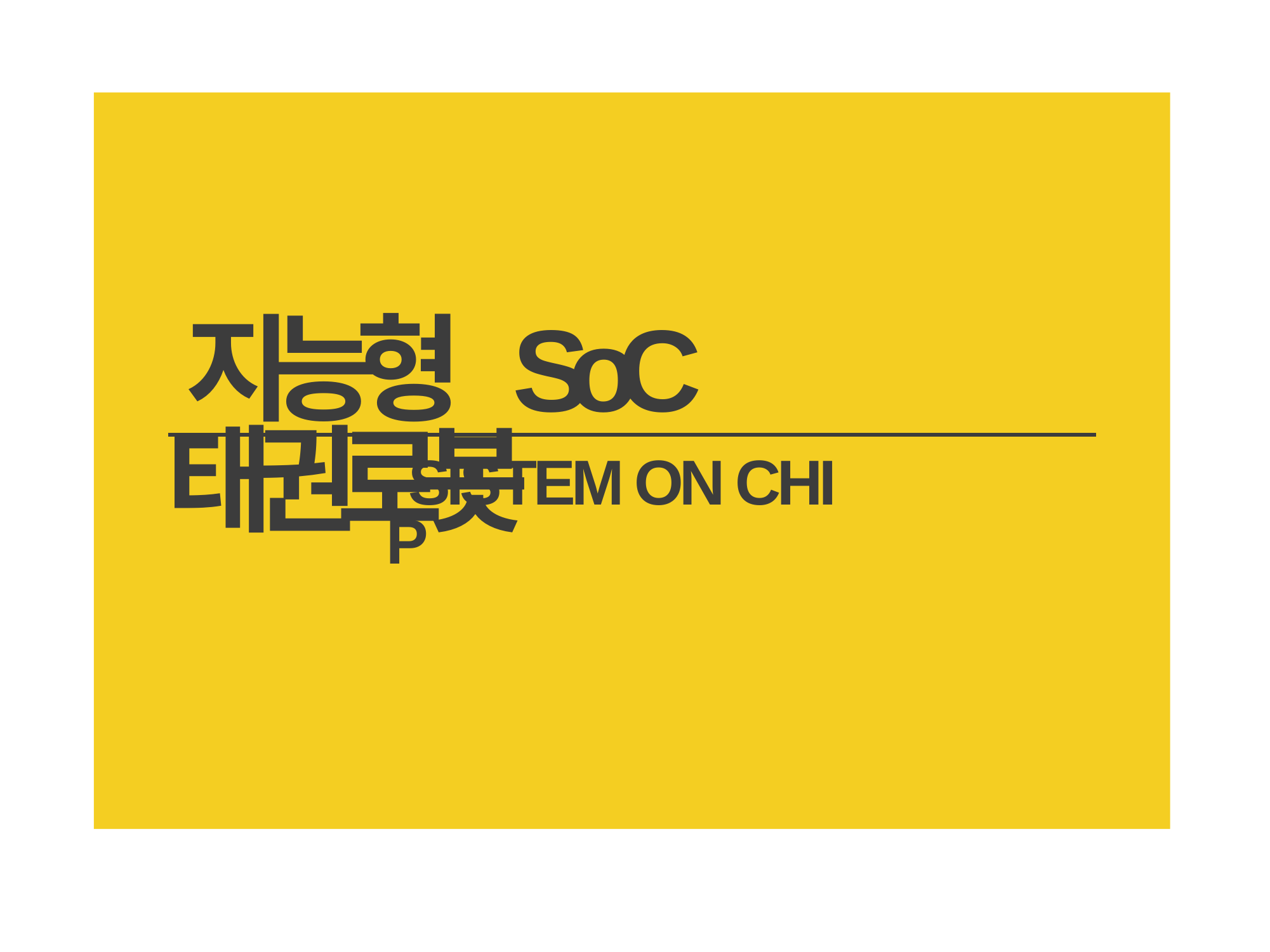

# 지능형  SoC  태권로봇

  SISTEM ON CHI P